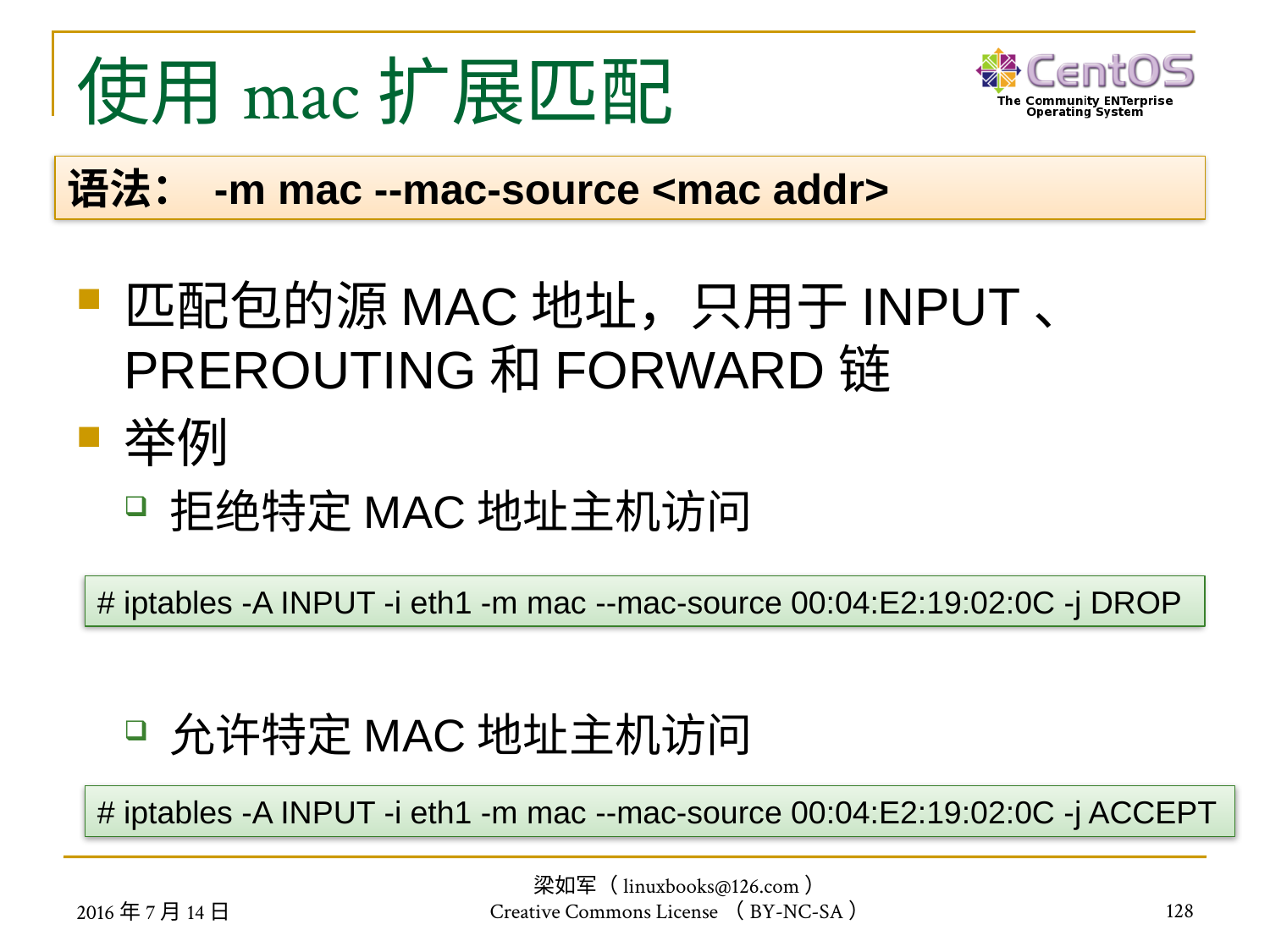

# 使用mac扩展匹配
语法： -m mac --mac-source <mac addr>
匹配包的源MAC地址，只用于INPUT、 PREROUTING和FORWARD链
举例
拒绝特定MAC地址主机访问

允许特定MAC地址主机访问

# iptables -A INPUT -i eth1 -m mac --mac-source 00:04:E2:19:02:0C -j DROP
# iptables -A INPUT -i eth1 -m mac --mac-source 00:04:E2:19:02:0C -j ACCEPT
梁如军（linuxbooks@126.com）
Creative Commons License（BY-NC-SA）
2016年7月14日
128